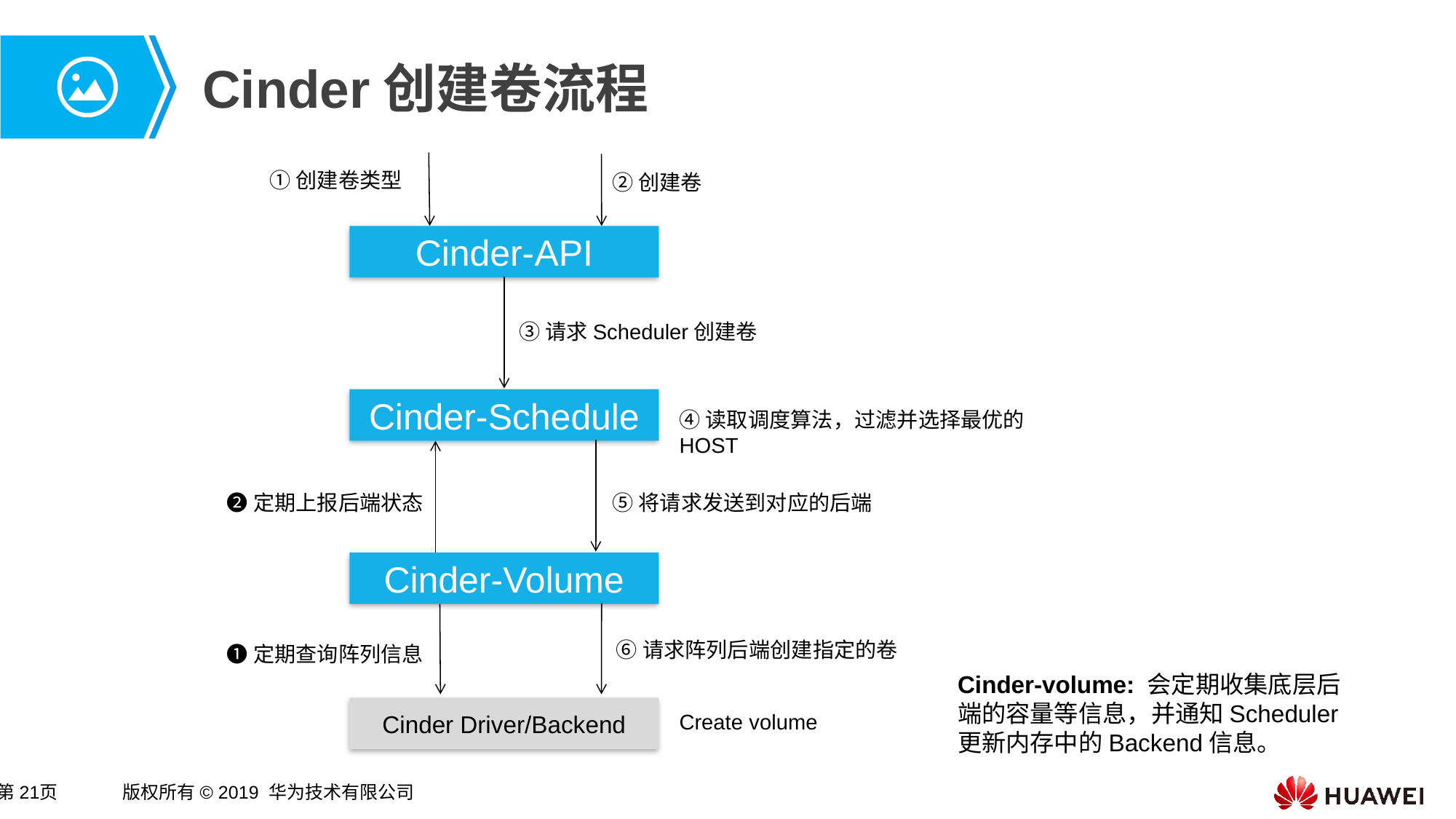

# Cinder创建卷流程
①创建卷类型
②创建卷
Cinder-API
③请求Scheduler创建卷
Cinder-Schedule
④读取调度算法，过滤并选择最优的HOST
❷定期上报后端状态
⑤将请求发送到对应的后端
Cinder-Volume
⑥请求阵列后端创建指定的卷
❶定期查询阵列信息
Cinder-volume: 会定期收集底层后端的容量等信息，并通知Scheduler更新内存中的Backend信息。
Cinder Driver/Backend
Create volume